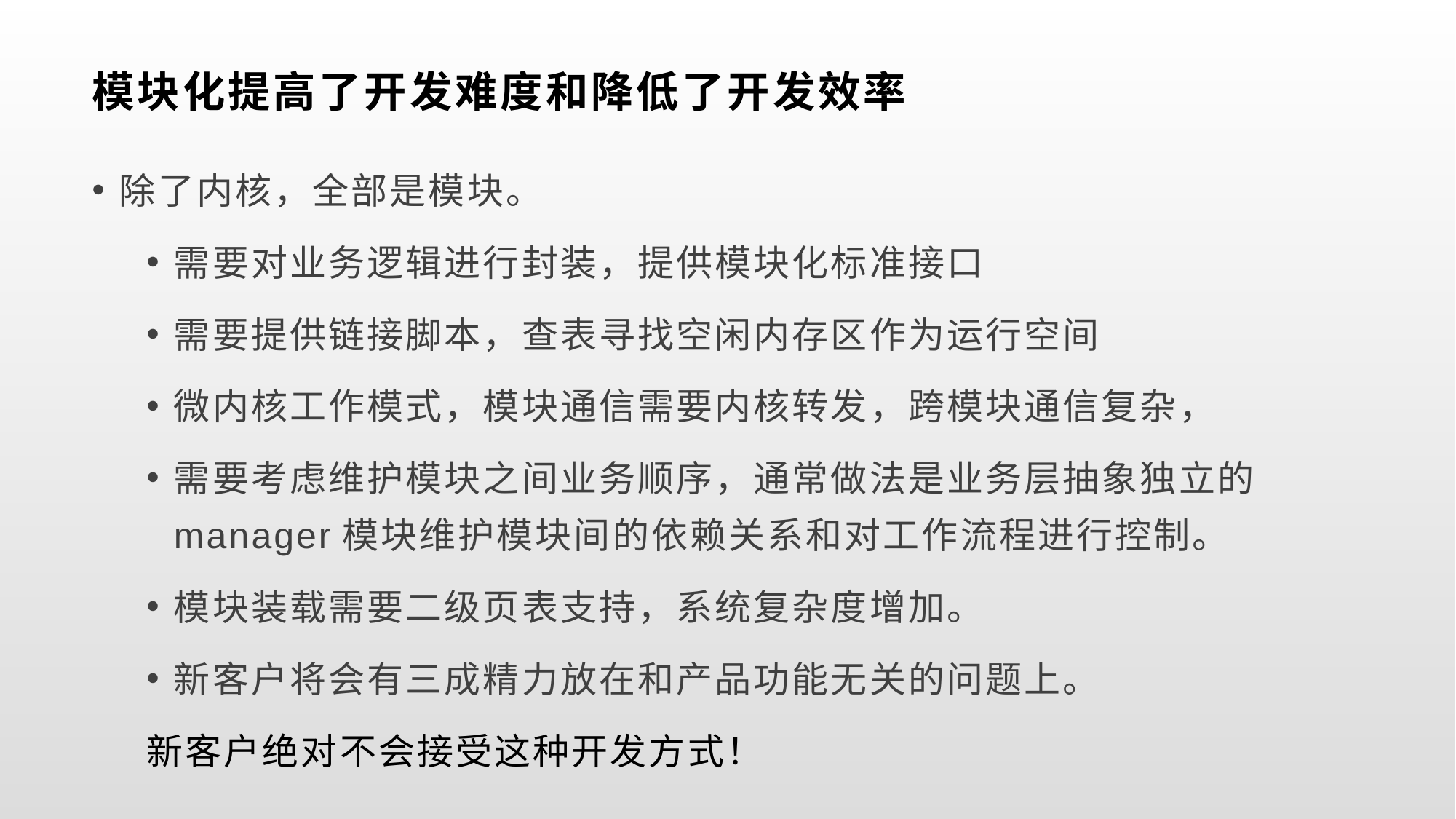

# 模块化提高了开发难度和降低了开发效率
除了内核，全部是模块。
需要对业务逻辑进行封装，提供模块化标准接口
需要提供链接脚本，查表寻找空闲内存区作为运行空间
微内核工作模式，模块通信需要内核转发，跨模块通信复杂，
需要考虑维护模块之间业务顺序，通常做法是业务层抽象独立的manager模块维护模块间的依赖关系和对工作流程进行控制。
模块装载需要二级页表支持，系统复杂度增加。
新客户将会有三成精力放在和产品功能无关的问题上。
新客户绝对不会接受这种开发方式！